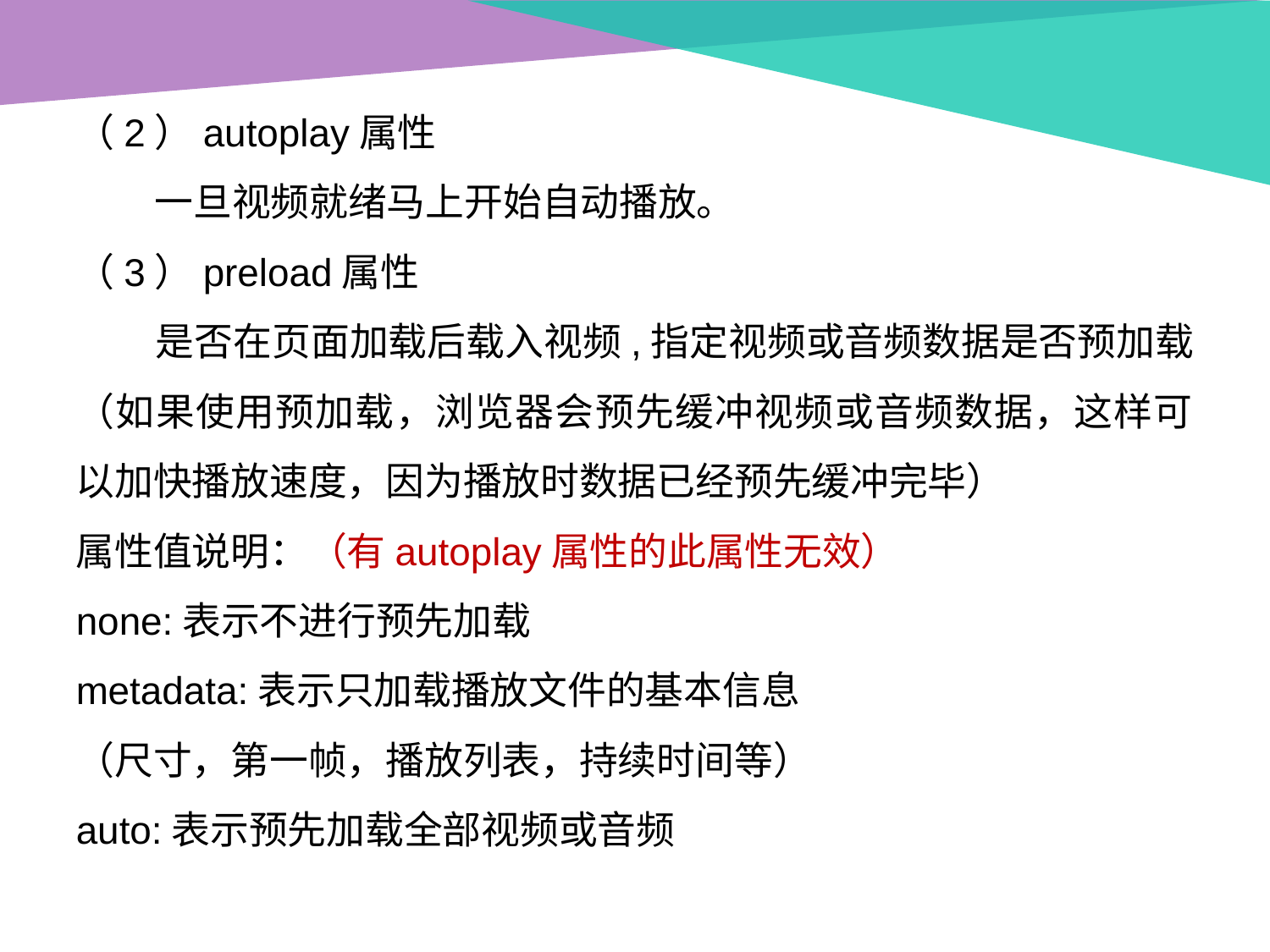

（2）autoplay属性
        一旦视频就绪马上开始自动播放。
（3）preload属性
        是否在页面加载后载入视频,指定视频或音频数据是否预加载（如果使用预加载，浏览器会预先缓冲视频或音频数据，这样可以加快播放速度，因为播放时数据已经预先缓冲完毕）
属性值说明：（有autoplay属性的此属性无效）
none:表示不进行预先加载
metadata:表示只加载播放文件的基本信息
（尺寸，第一帧，播放列表，持续时间等）
auto:表示预先加载全部视频或音频